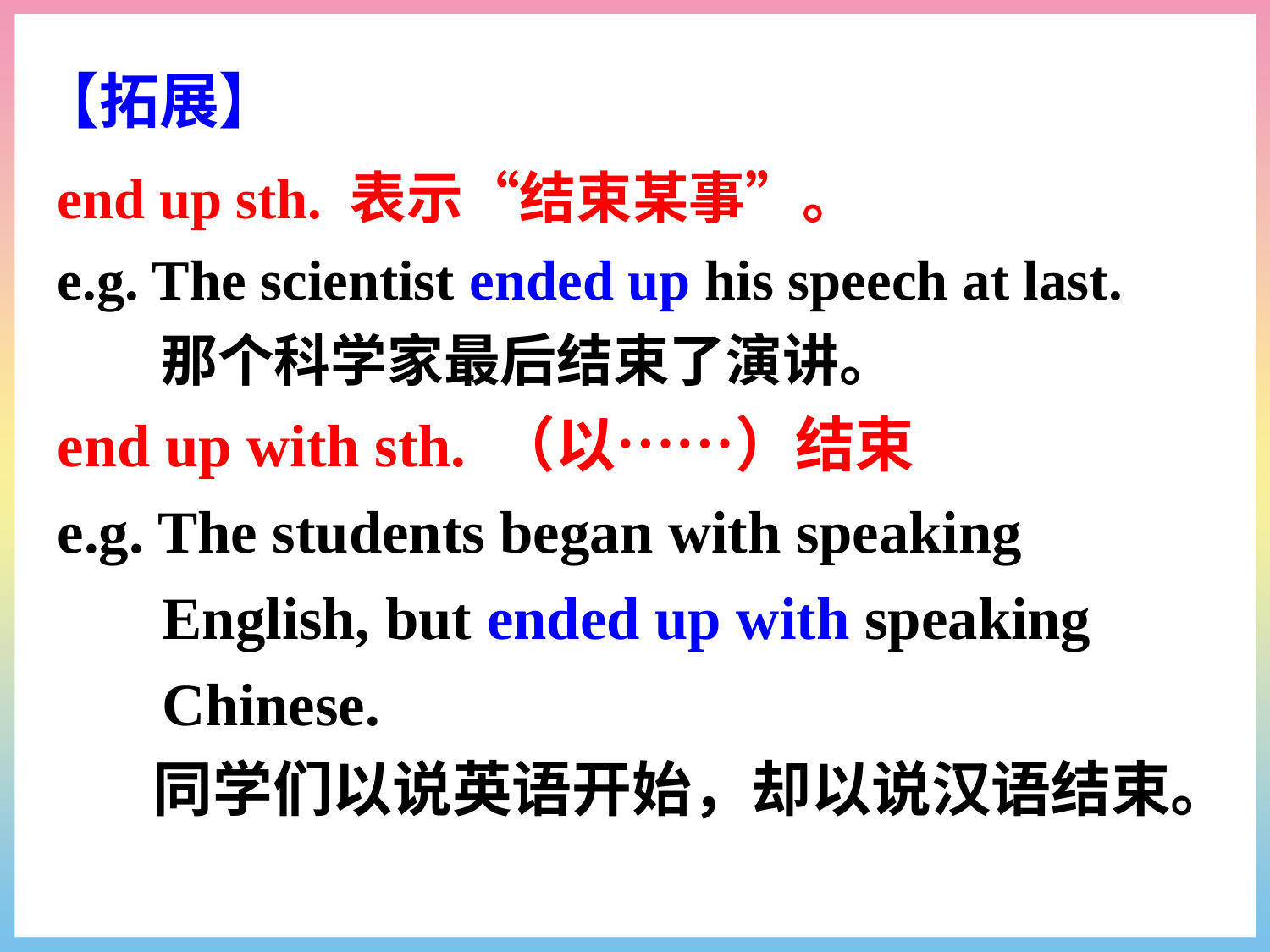

【拓展】
end up sth. 表示“结束某事”。
e.g. The scientist ended up his speech at last.
       那个科学家最后结束了演讲。
end up with sth. （以……）结束
e.g. The students began with speaking
       English, but ended up with speaking
       Chinese.
      同学们以说英语开始，却以说汉语结束。